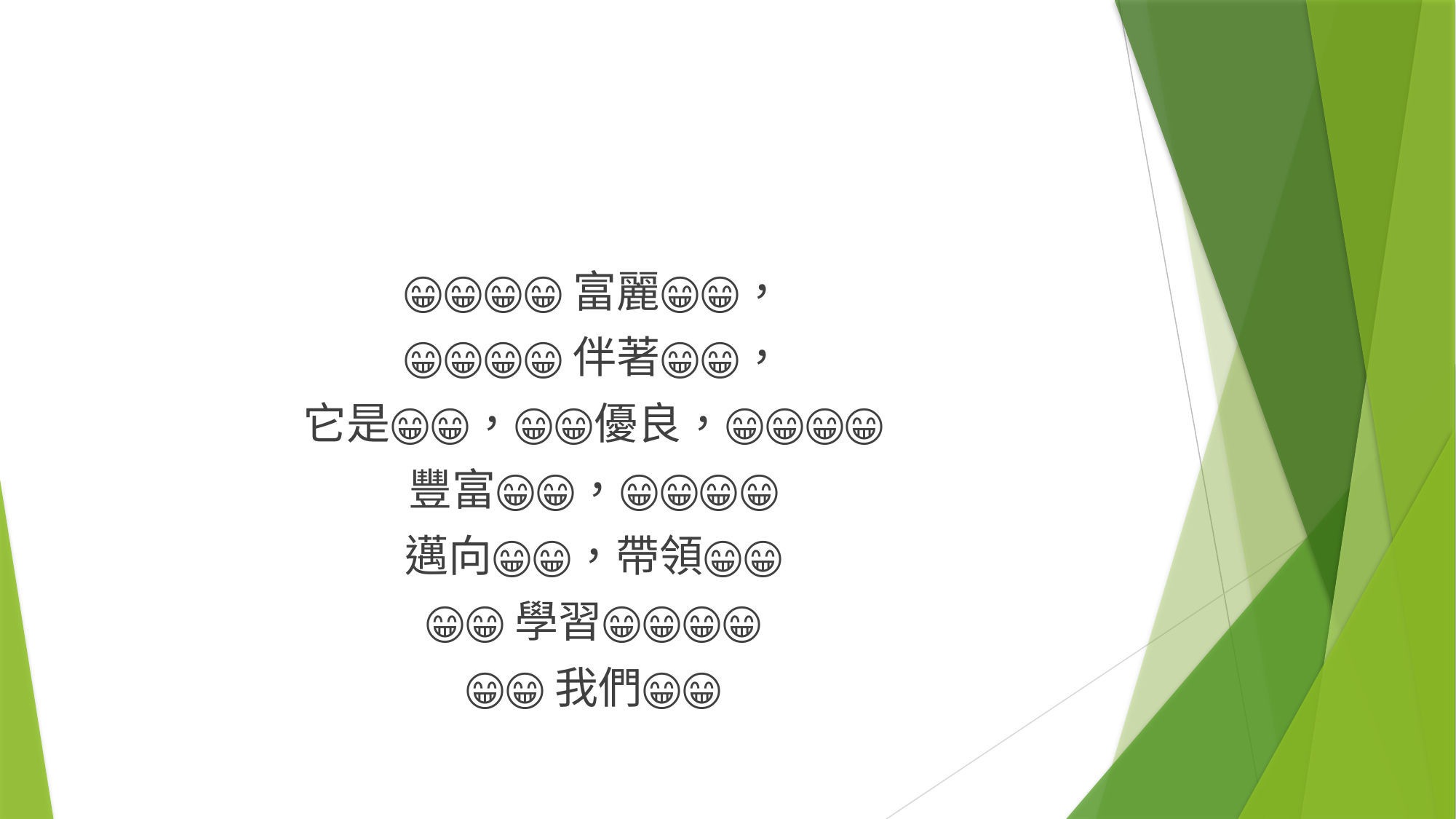

#
😁😁😁😁富麗😁😁，
😁😁😁😁伴著😁😁，
它是😁😁，😁😁優良，😁😁😁😁
豐富😁😁，😁😁😁😁
邁向😁😁，帶領😁😁
😁😁學習😁😁😁😁
😁😁我們😁😁